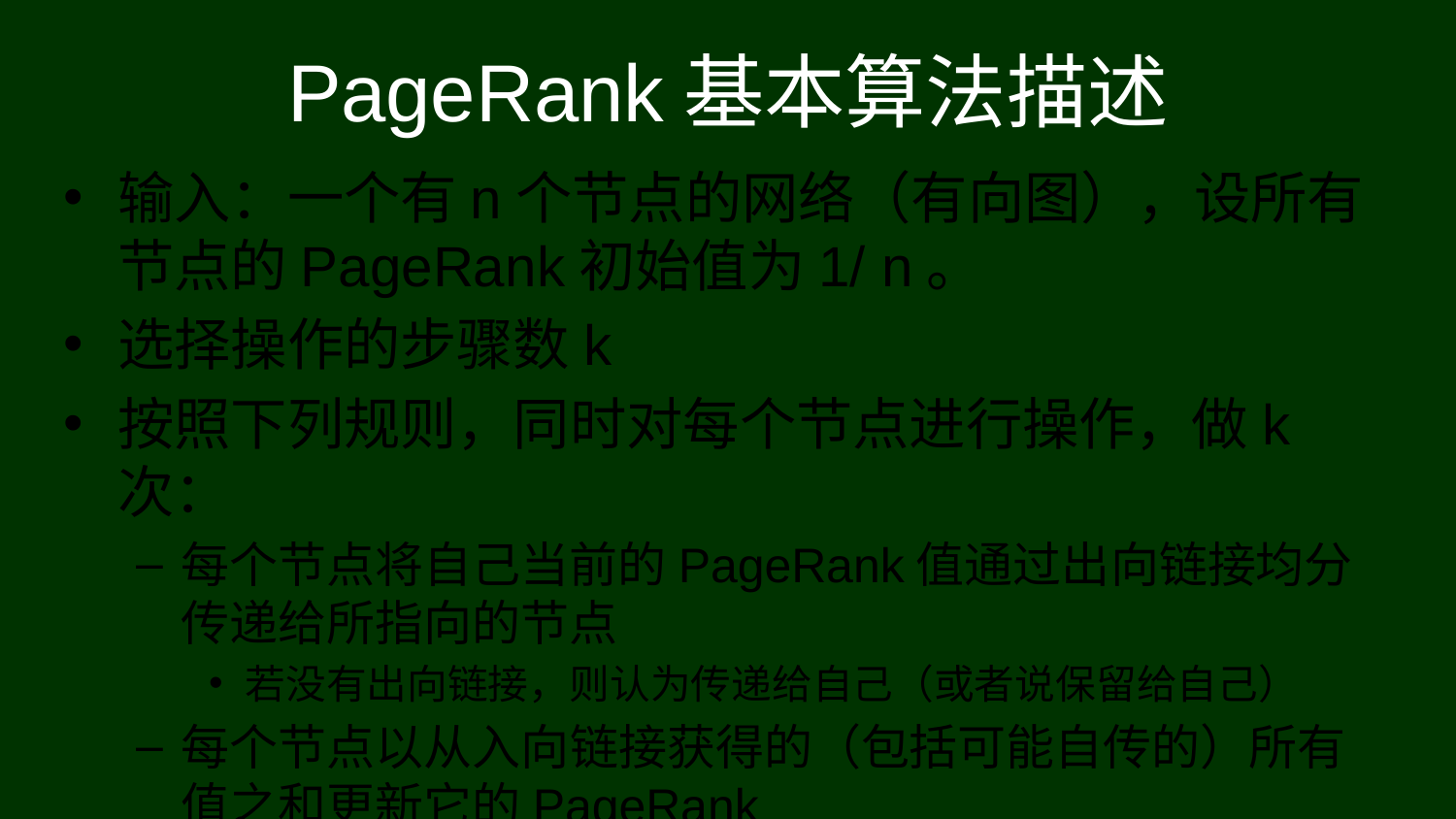

# PageRank基本算法描述
输入：一个有n个节点的网络（有向图），设所有节点的PageRank初始值为1/ n。
选择操作的步骤数k
按照下列规则，同时对每个节点进行操作，做k次：
每个节点将自己当前的PageRank值通过出向链接均分传递给所指向的节点
若没有出向链接，则认为传递给自己（或者说保留给自己）
每个节点以从入向链接获得的（包括可能自传的）所有值之和更新它的PageRank